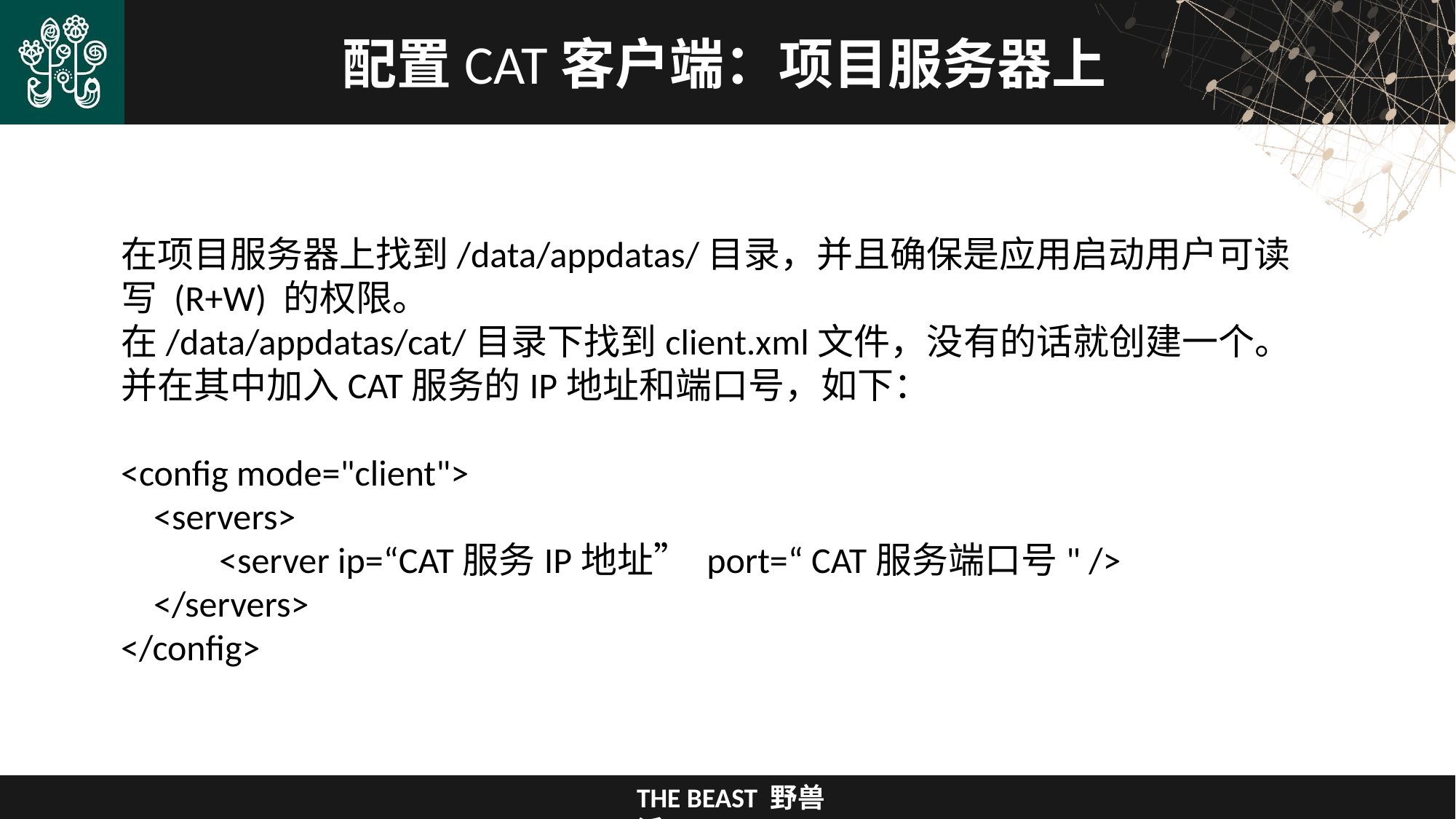

# 配置CAT客户端：项目服务器上
在项目服务器上找到/data/appdatas/目录，并且确保是应用启动用户可读写 (R+W) 的权限。
在/data/appdatas/cat/目录下找到client.xml文件，没有的话就创建一个。
并在其中加入CAT服务的IP地址和端口号，如下：

<config mode="client">
    <servers>
            <server ip=“CAT服务IP地址” port=“ CAT服务端口号" />
    </servers>
</config>